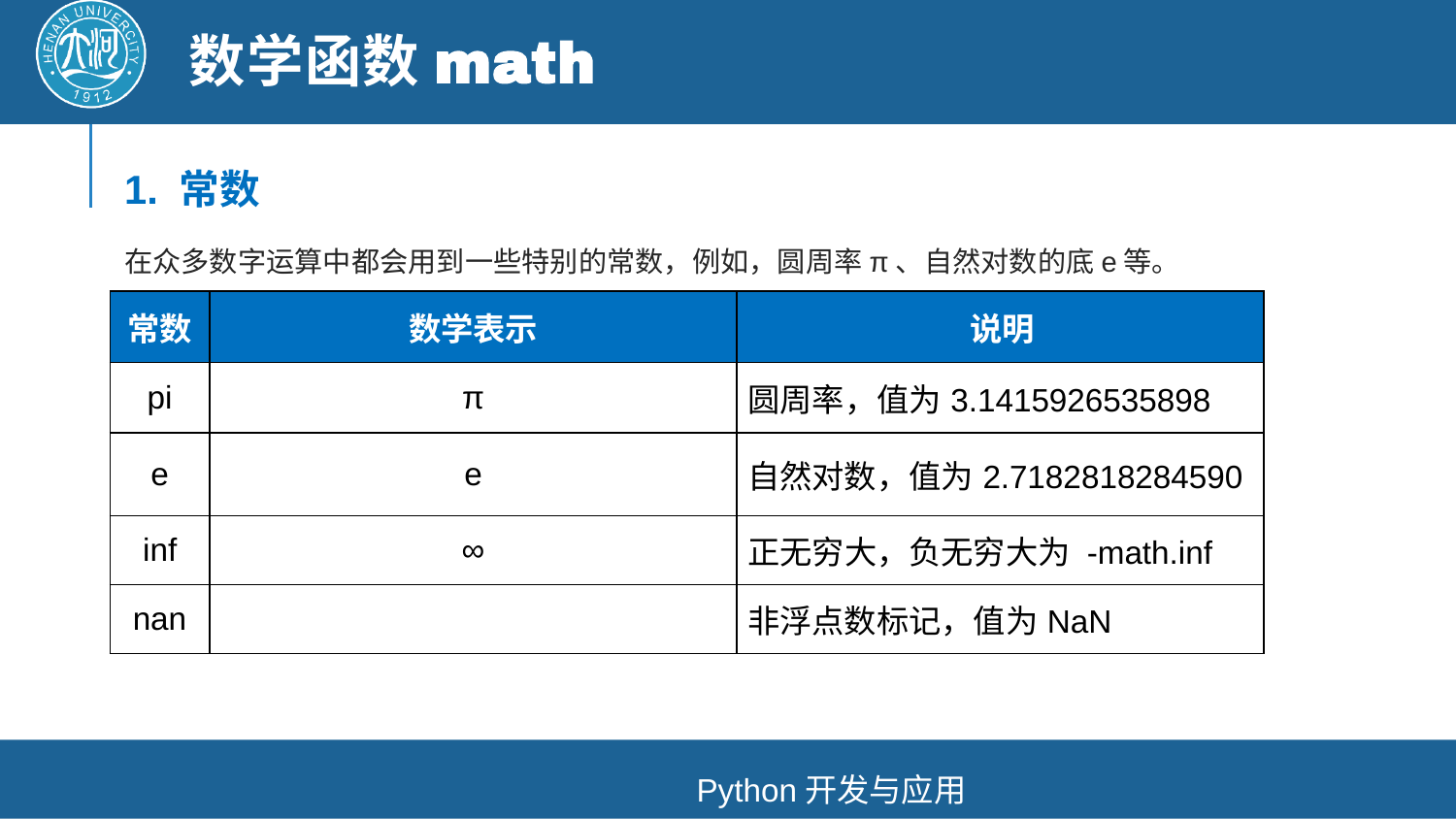

# 数学函数math
1. 常数
在众多数字运算中都会用到一些特别的常数，例如，圆周率π、自然对数的底e等。
| 常数 | 数学表示 | 说明 |
| --- | --- | --- |
| pi | π | 圆周率，值为3.1415926535898 |
| e | e | 自然对数，值为2.7182818284590 |
| inf | ∞ | 正无穷大，负无穷大为 -math.inf |
| nan |  | 非浮点数标记，值为NaN |

Python开发与应用
41